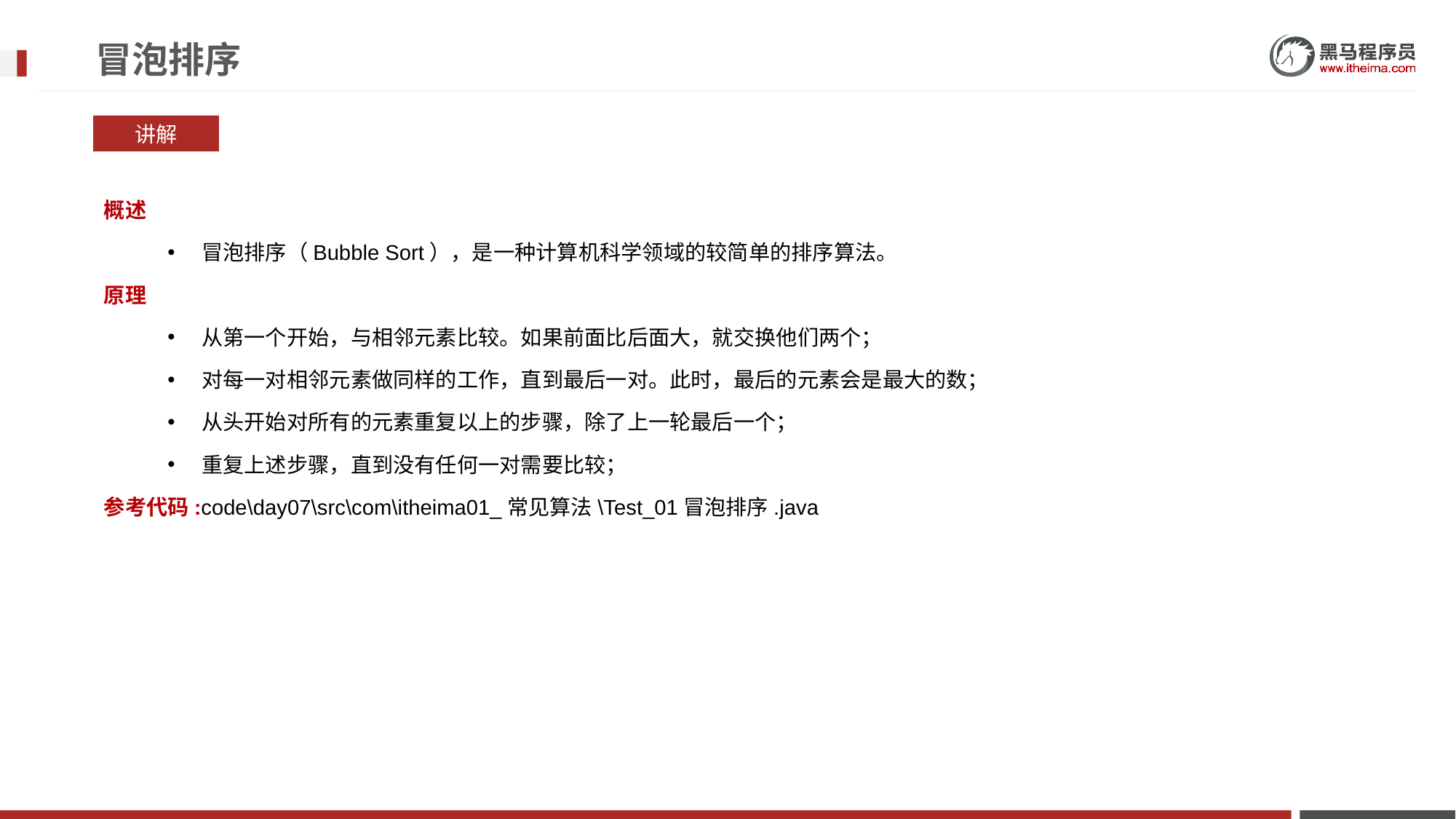

# 冒泡排序
讲解
概述
冒泡排序（Bubble Sort），是一种计算机科学领域的较简单的排序算法。
原理
从第一个开始，与相邻元素比较。如果前面比后面大，就交换他们两个；
对每一对相邻元素做同样的工作，直到最后一对。此时，最后的元素会是最大的数；
从头开始对所有的元素重复以上的步骤，除了上一轮最后一个；
重复上述步骤，直到没有任何一对需要比较；
参考代码:code\day07\src\com\itheima01_常见算法\Test_01冒泡排序.java